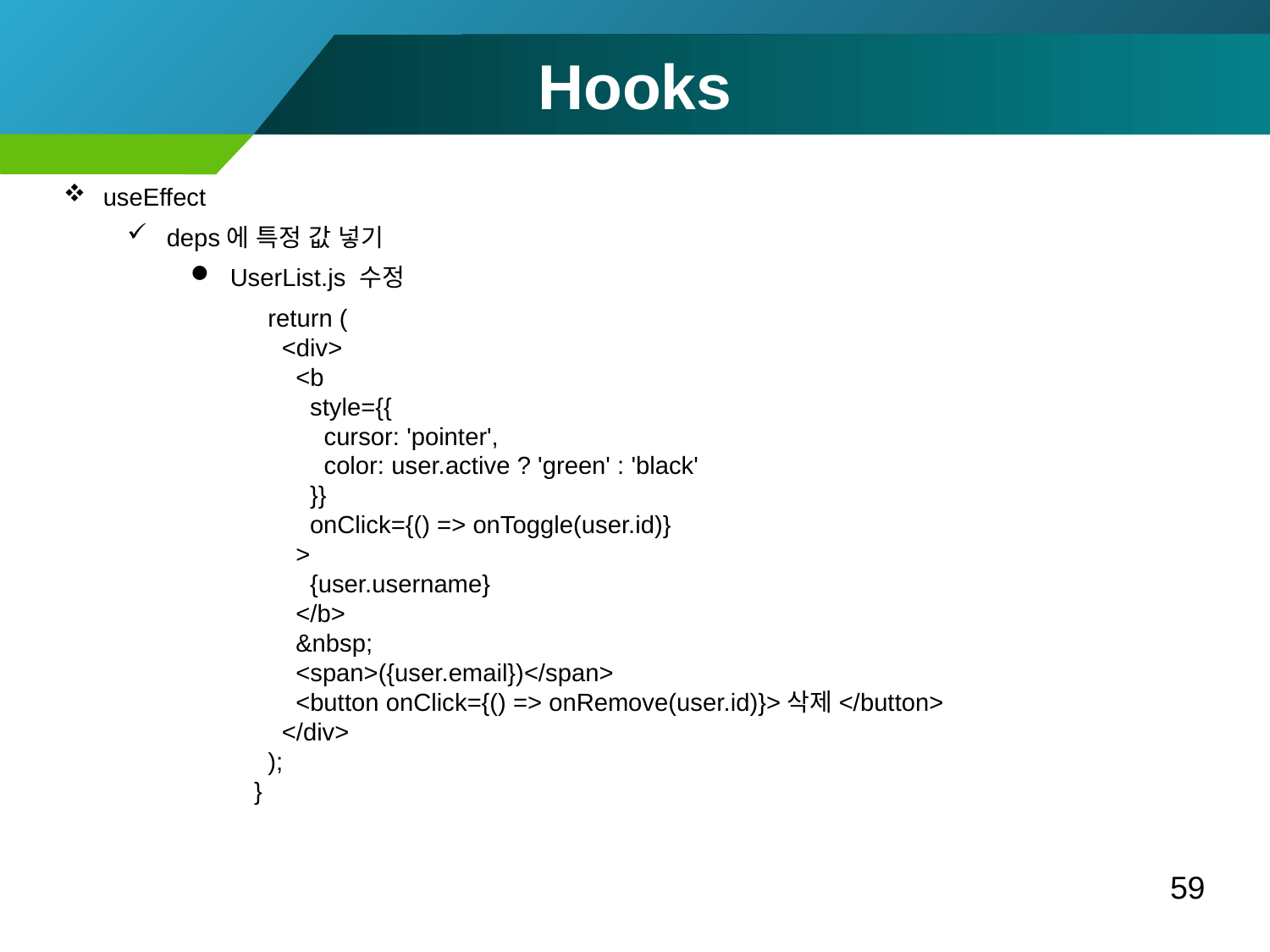

Hooks
useEffect
deps에 특정 값 넣기
UserList.js 수정
  return (
    <div>
      <b
        style={{
          cursor: 'pointer',
          color: user.active ? 'green' : 'black'
        }}
        onClick={() => onToggle(user.id)}
      >
        {user.username}
      </b>
      &nbsp;
      <span>({user.email})</span>
      <button onClick={() => onRemove(user.id)}>삭제</button>
    </div>
  );
}
59